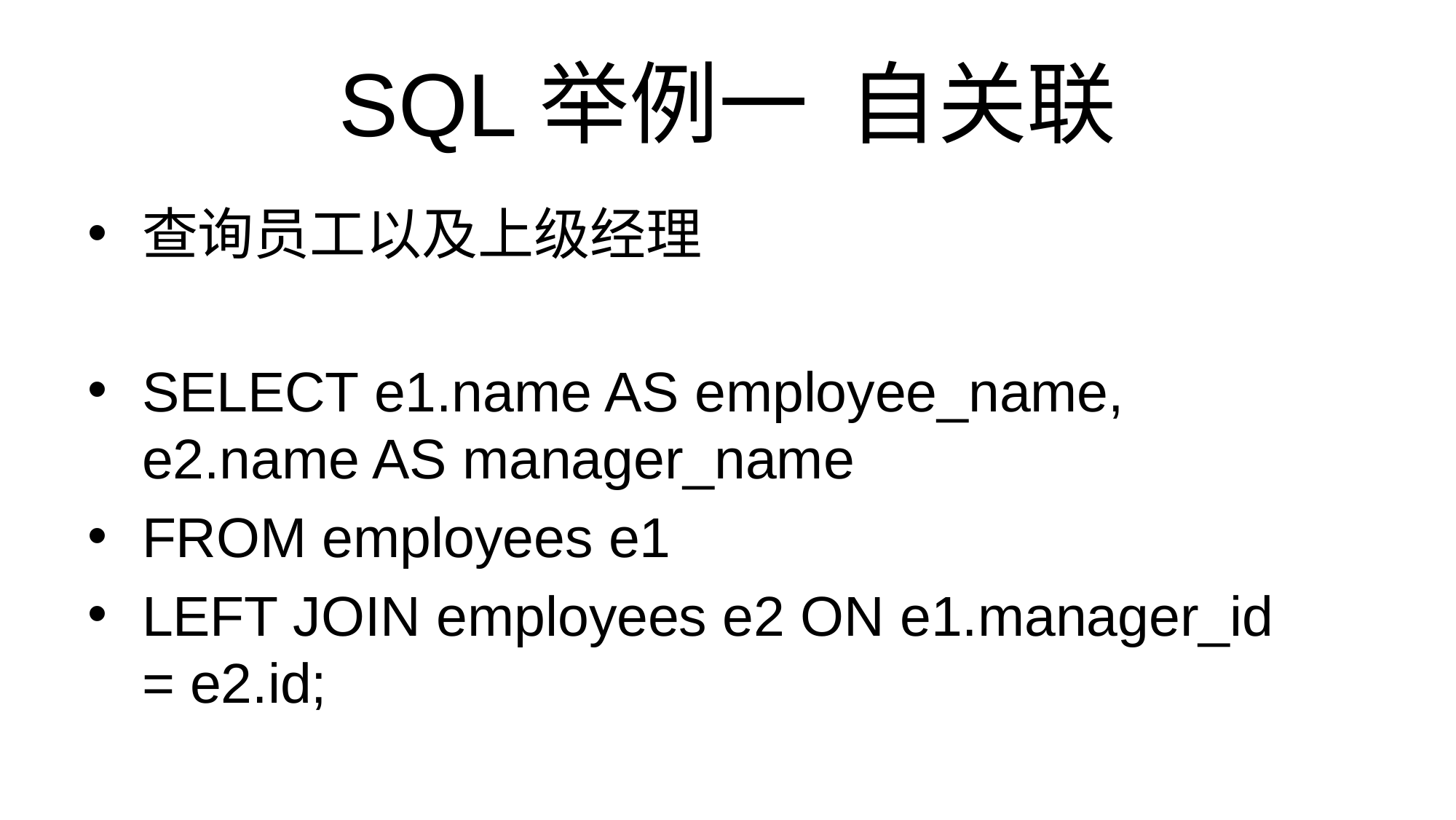

# SQL举例一  自关联
查询员工以及上级经理

SELECT e1.name AS employee_name, e2.name AS manager_name
FROM employees e1
LEFT JOIN employees e2 ON e1.manager_id = e2.id;